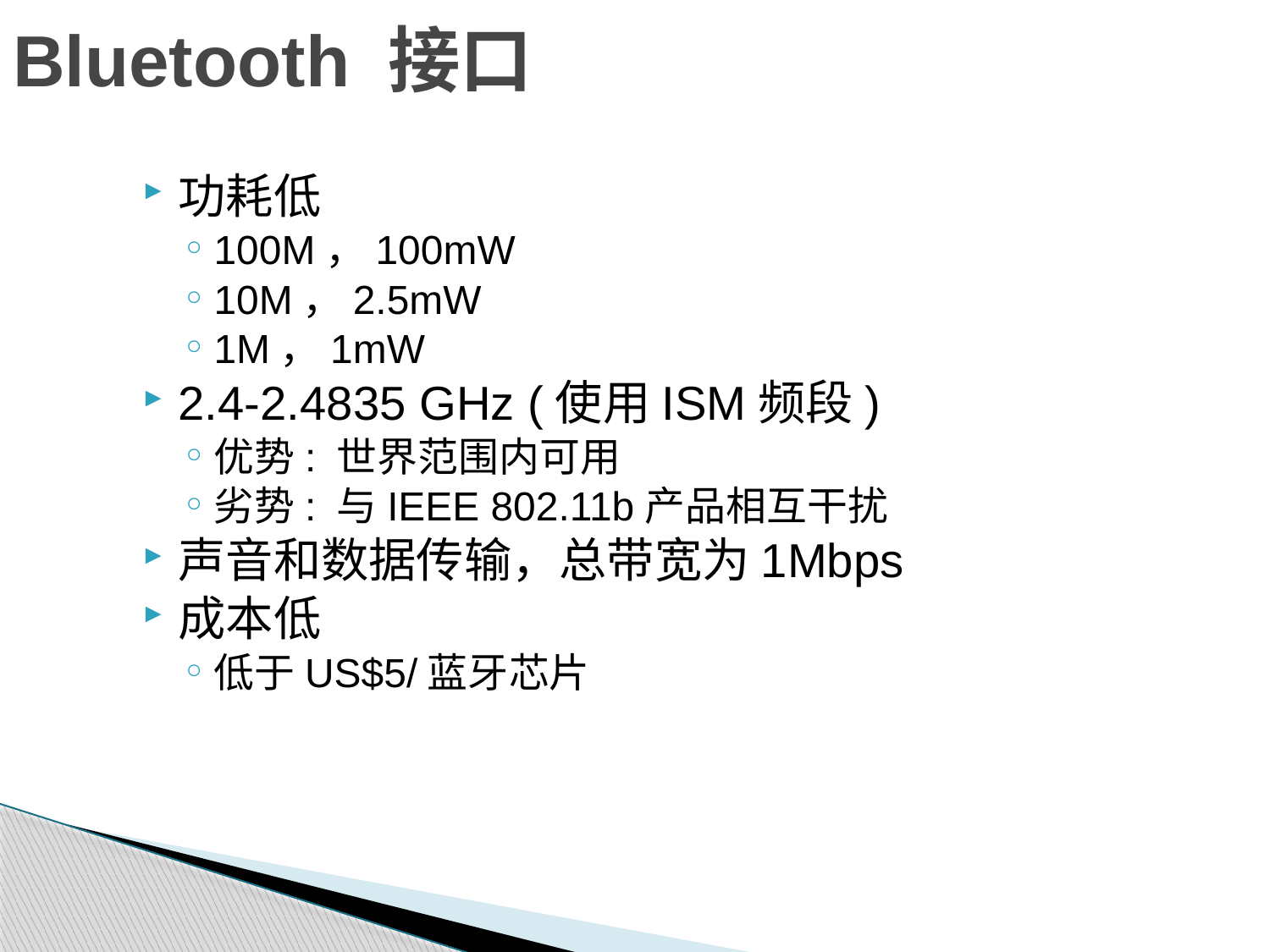

# Bluetooth 接口
功耗低
100M，100mW
10M，2.5mW
1M，1mW
2.4-2.4835 GHz (使用ISM频段)
优势: 世界范围内可用
劣势: 与IEEE 802.11b产品相互干扰
声音和数据传输，总带宽为1Mbps
成本低
低于US$5/蓝牙芯片